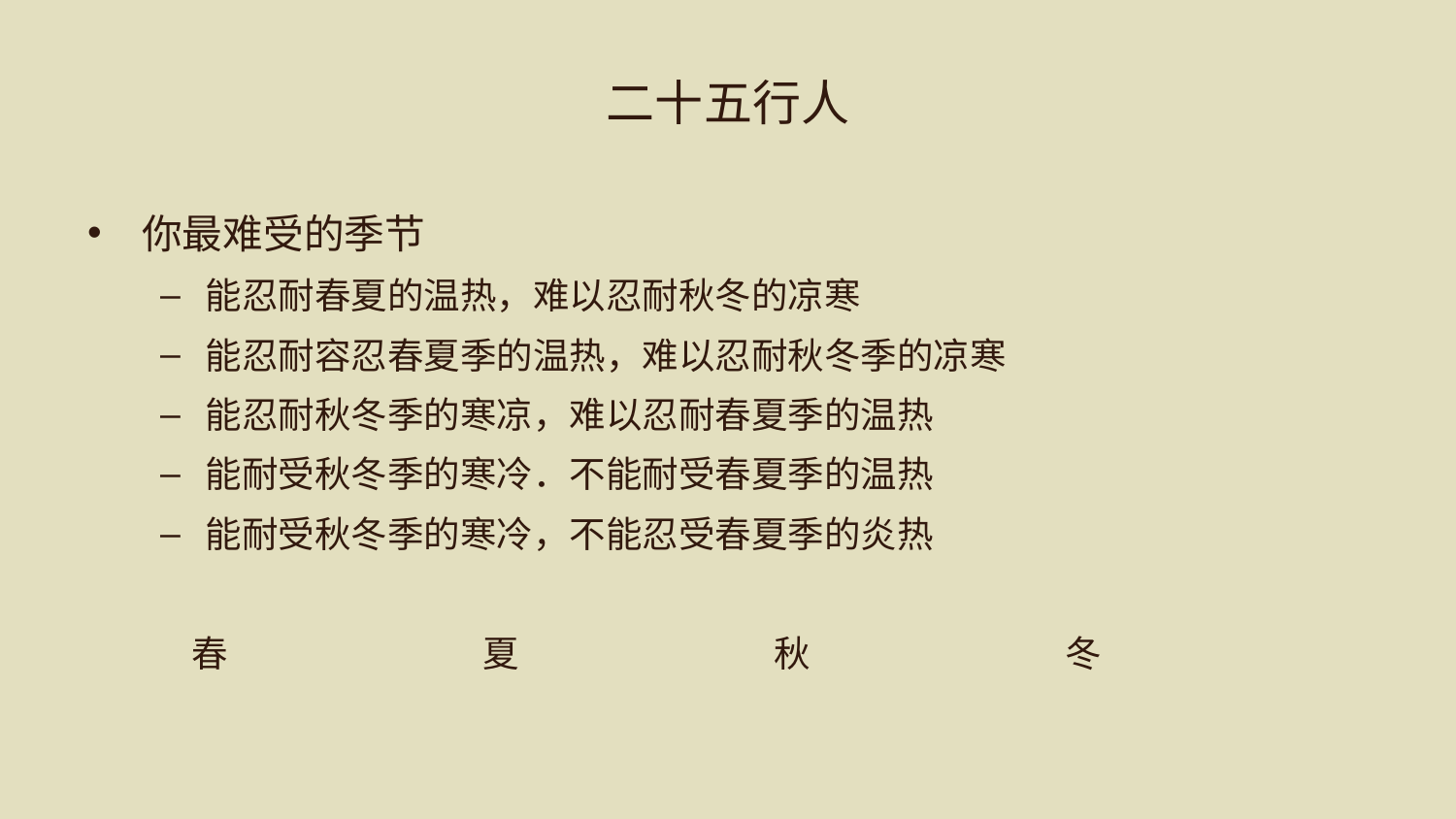

# 二十五行人
你最难受的季节
能忍耐春夏的温热，难以忍耐秋冬的凉寒
能忍耐容忍春夏季的温热，难以忍耐秋冬季的凉寒
能忍耐秋冬季的寒凉，难以忍耐春夏季的温热
能耐受秋冬季的寒冷．不能耐受春夏季的温热
能耐受秋冬季的寒冷，不能忍受春夏季的炎热

春		夏		秋		冬